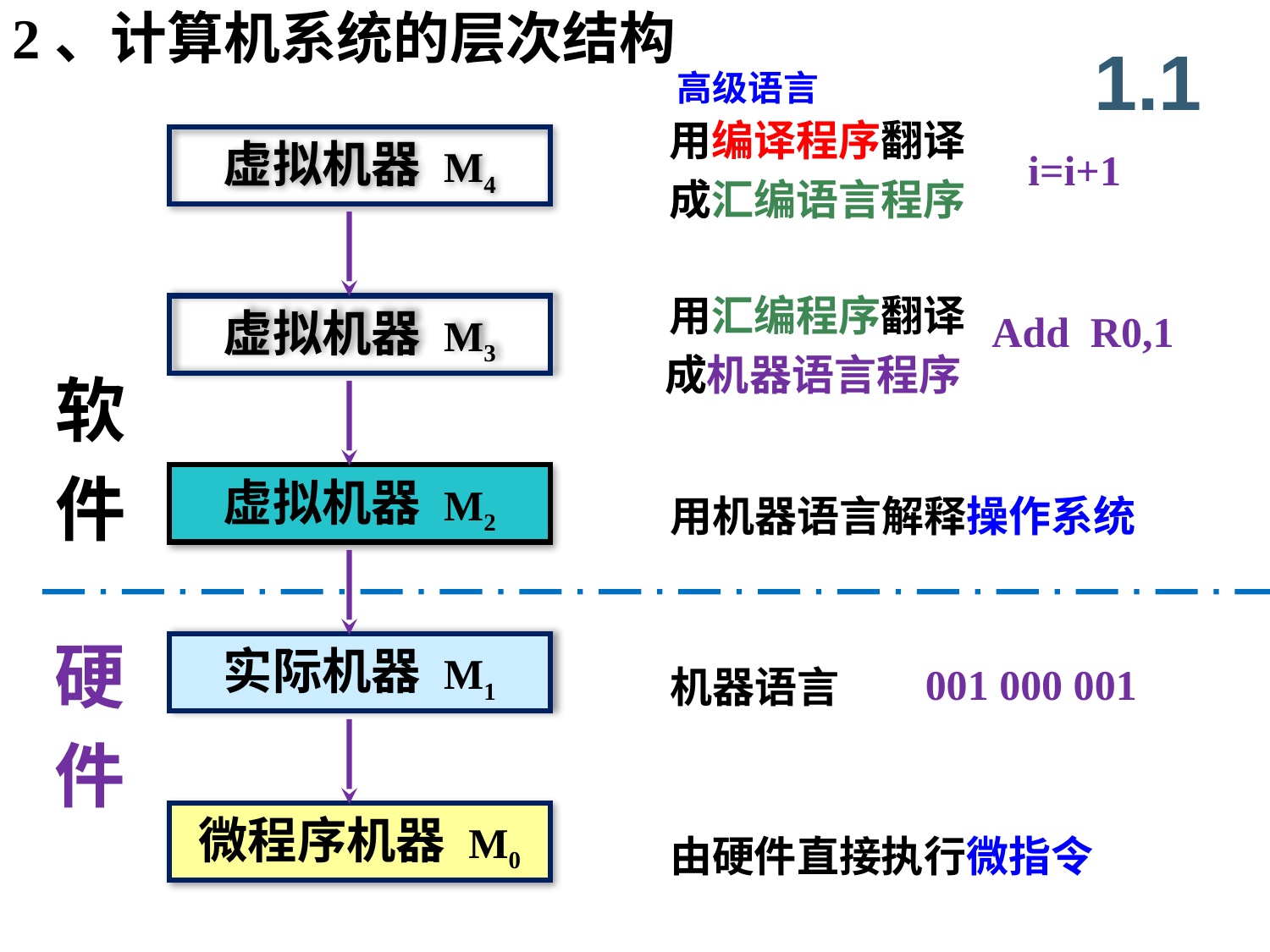

2、计算机系统的层次结构
1.1
高级语言
用编译程序翻译
成汇编语言程序
虚拟机器 M4
i=i+1

用汇编程序翻译
成机器语言程序
虚拟机器 M3
Add  R0,1
软
件

硬
件

虚拟机器 M2
用机器语言解释操作系统

实际机器 M1
001 000 001
机器语言

微程序机器 M0
由硬件直接执行微指令